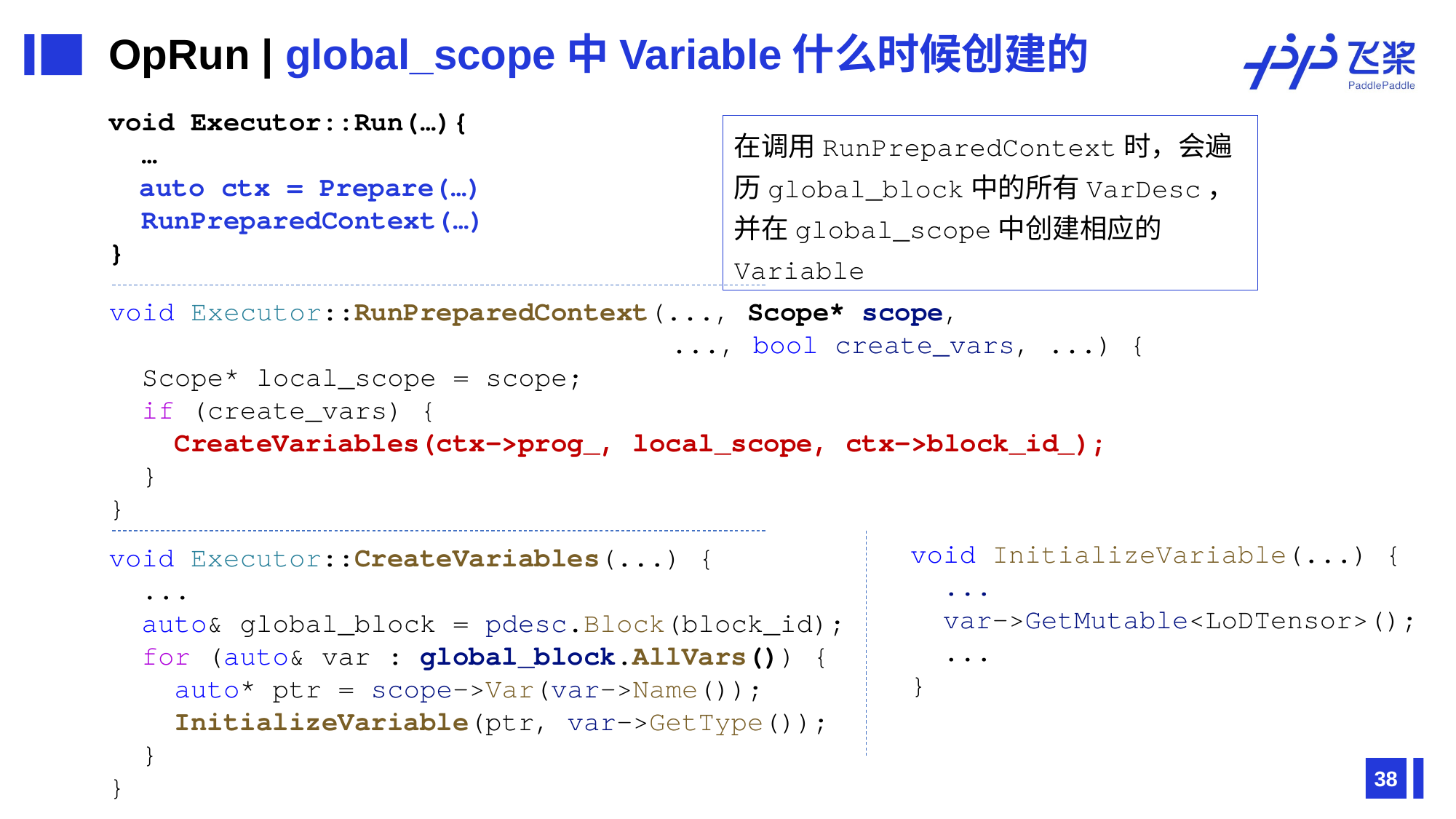

OpRun | global_scope中Variable什么时候创建的
void Executor::Run(…){
  …
    auto ctx = Prepare(…)
  RunPreparedContext(…)
}
在调用RunPreparedContext时，会遍历global_block中的所有VarDesc，并在global_scope中创建相应的Variable
void Executor::RunPreparedContext(..., Scope* scope,
					 ..., bool create_vars, ...) {
  Scope* local_scope = scope;
  if (create_vars) {
    CreateVariables(ctx->prog_, local_scope, ctx->block_id_);
  }
}
void InitializeVariable(...) {
  ...
  var->GetMutable<LoDTensor>();
  ...
}
void Executor::CreateVariables(...) {
  ...
  auto& global_block = pdesc.Block(block_id);
  for (auto& var : global_block.AllVars()) {
    auto* ptr = scope->Var(var->Name());
    InitializeVariable(ptr, var->GetType());
  }
}
38